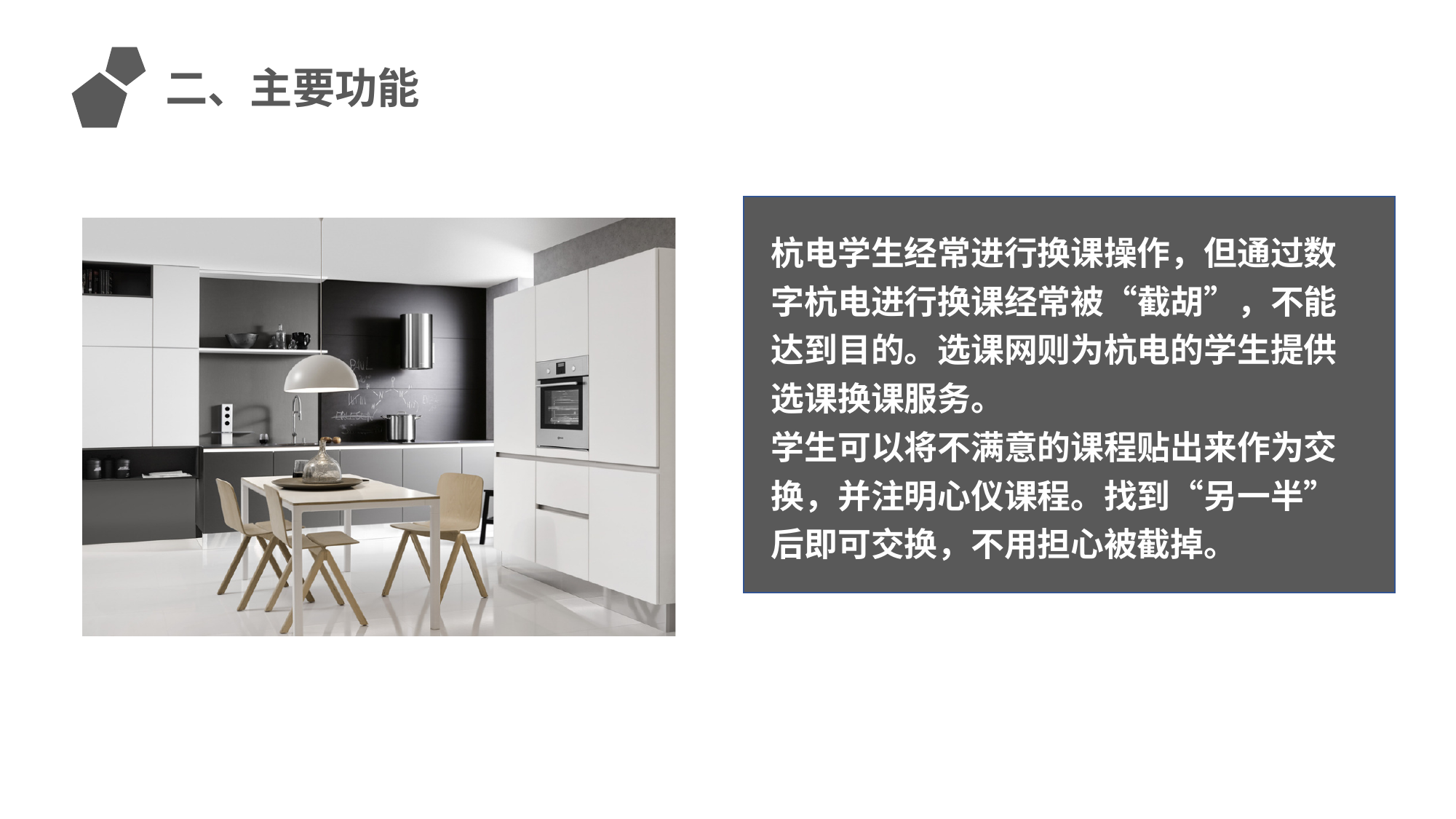

二、主要功能

杭电学生经常进行换课操作，但通过数字杭电进行换课经常被“截胡”，不能达到目的。选课网则为杭电的学生提供选课换课服务。
学生可以将不满意的课程贴出来作为交换，并注明心仪课程。找到“另一半”后即可交换，不用担心被截掉。